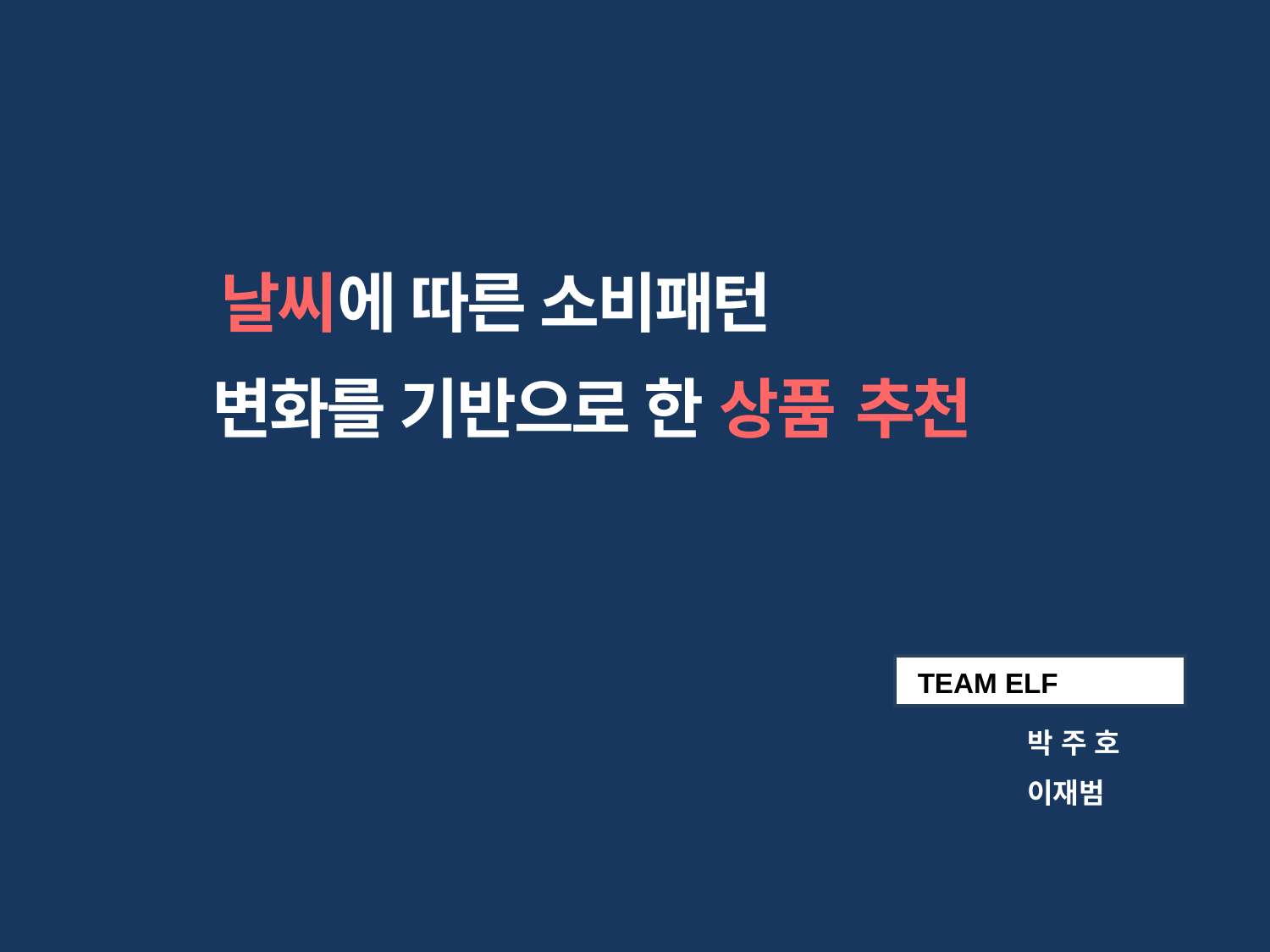

날씨에 따른 소비패턴
변화를 기반으로 한 상품 추천

TEAM ELF
박 주 호
이재범